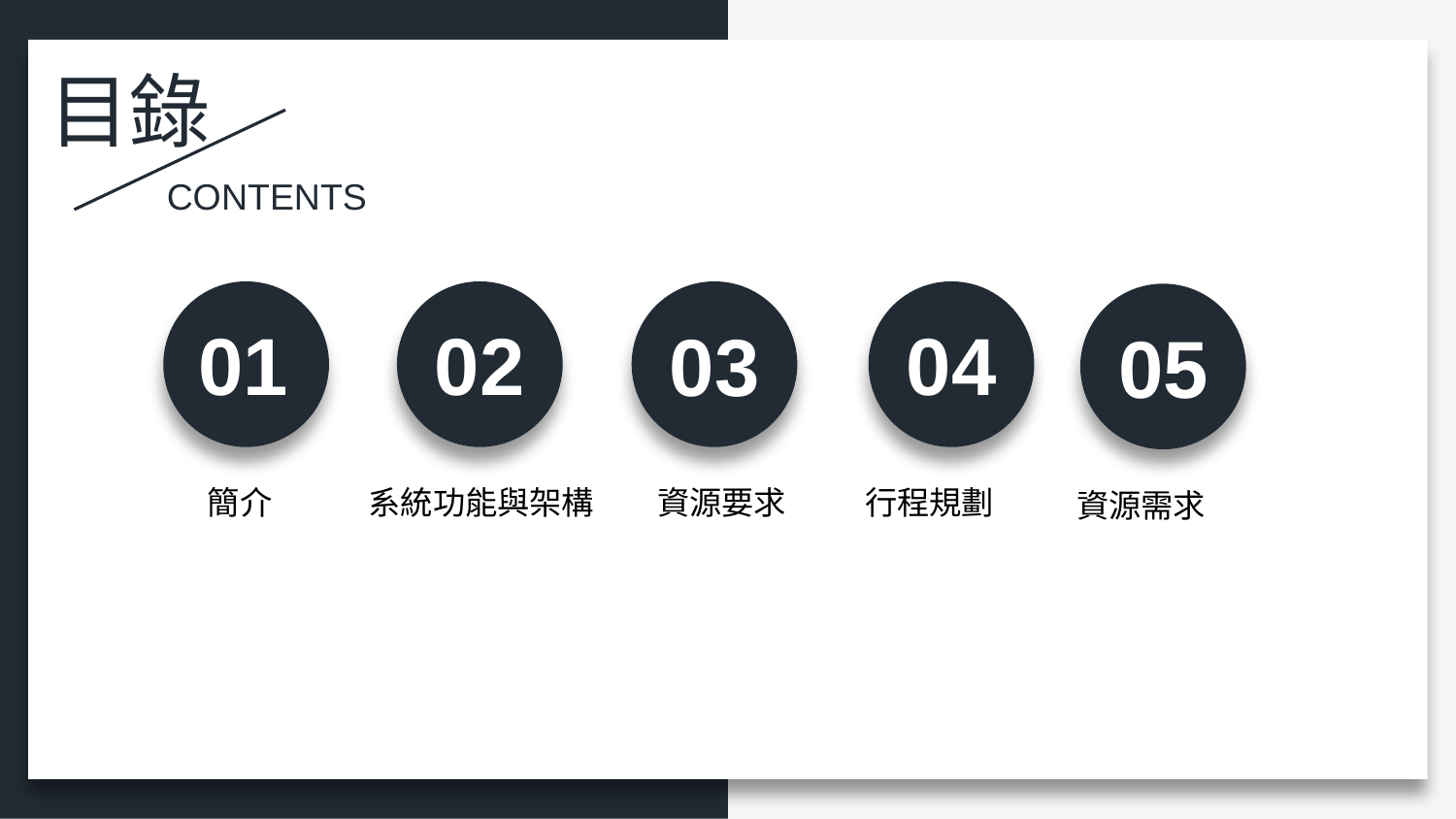

目錄
CONTENTS

01
02
04
03
05
簡介
系統功能與架構
資源要求

行程規劃
資源需求